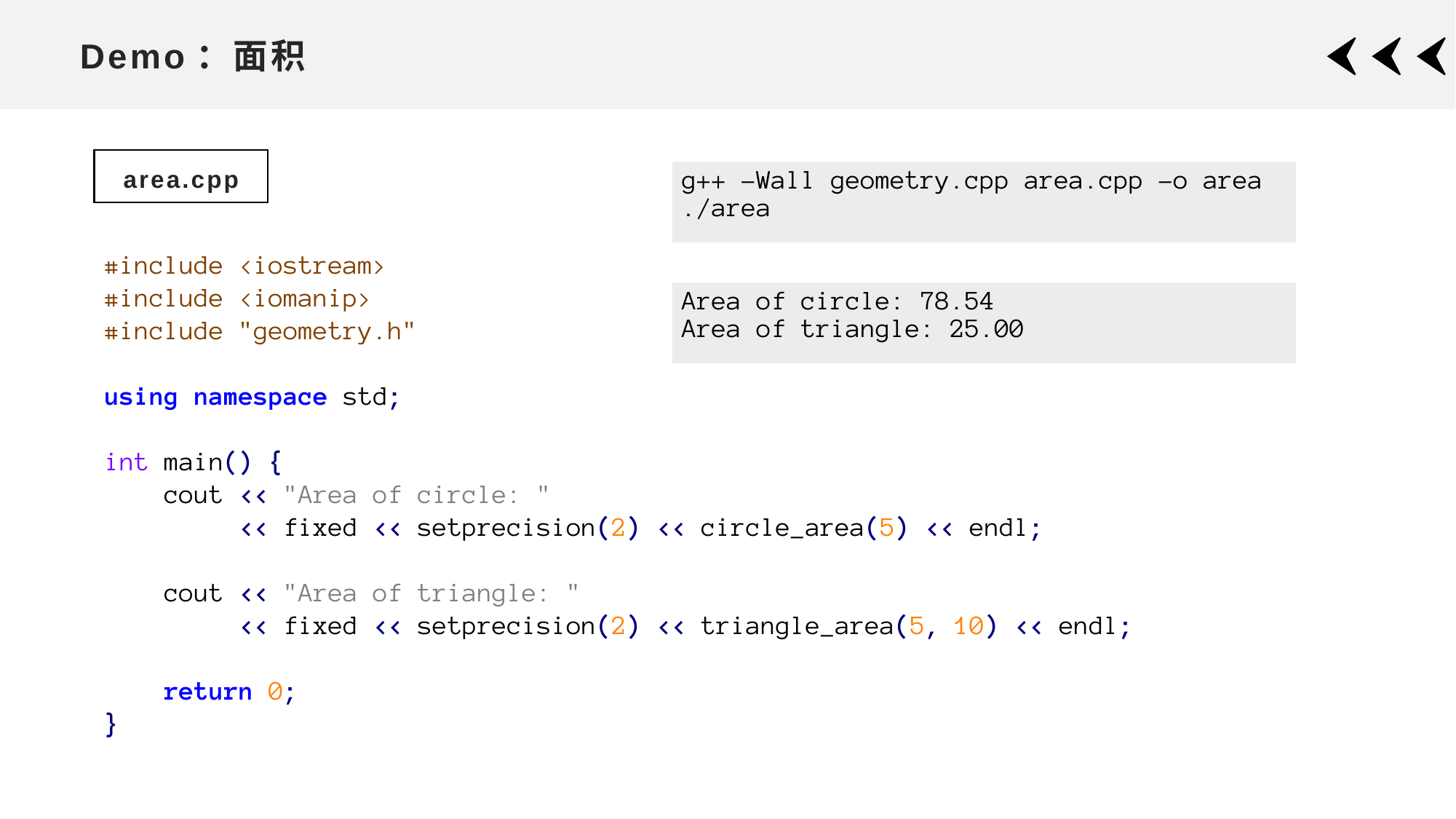

# Demo：面积
area.cpp
| g++ -Wall geometry.cpp area.cpp -o area ./area |
| --- |
#include <iostream>
#include <iomanip>
#include "geometry.h"

using namespace std;

int main() {
    cout << "Area of circle: "
         << fixed << setprecision(2) << circle_area(5) << endl;

    cout << "Area of triangle: "
         << fixed << setprecision(2) << triangle_area(5, 10) << endl;

    return 0;
}
| Area of circle: 78.54 Area of triangle: 25.00 |
| --- |